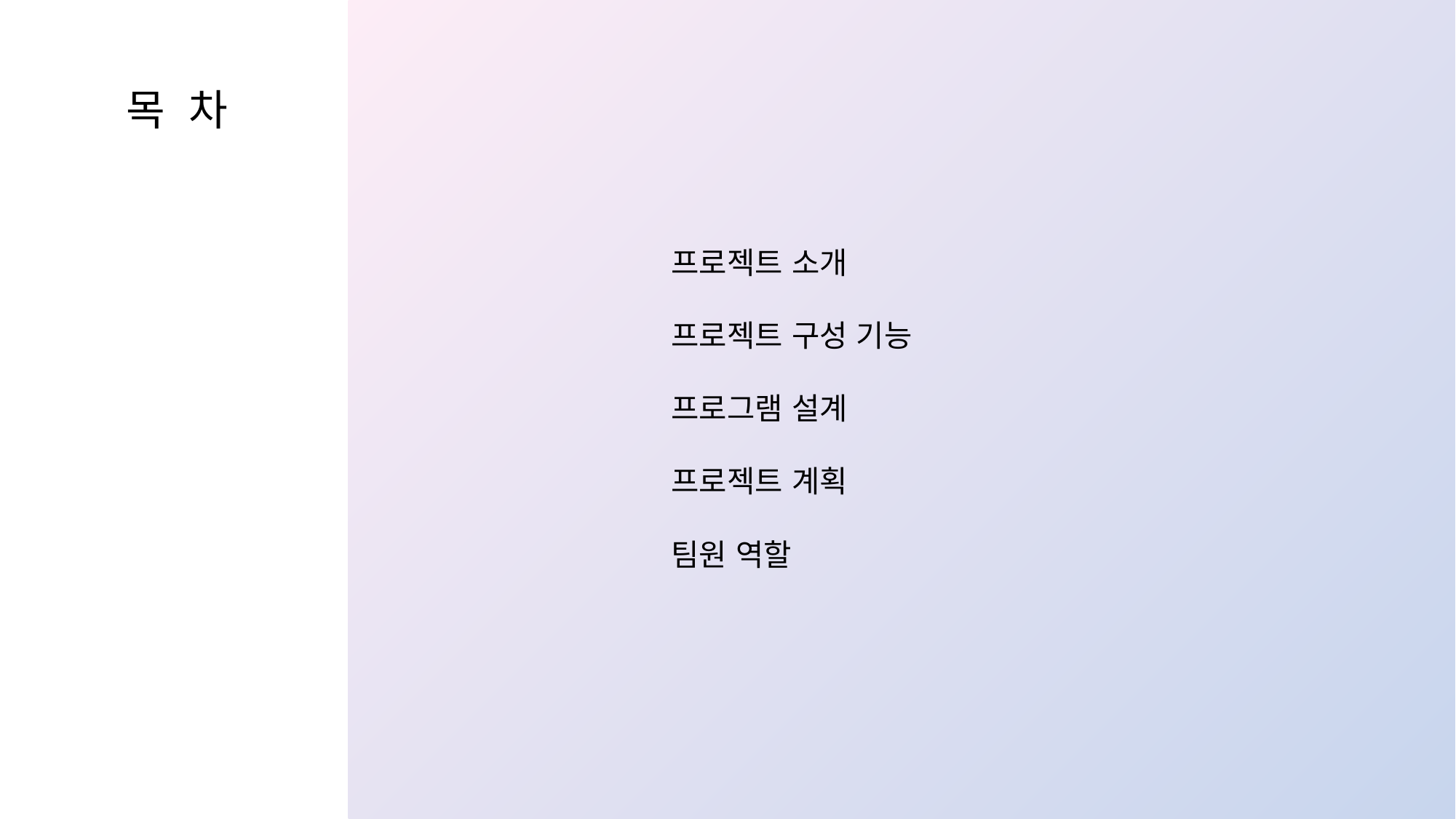

목  차
프로젝트 소개

프로젝트 구성 기능

프로그램 설계

프로젝트 계획

팀원 역할